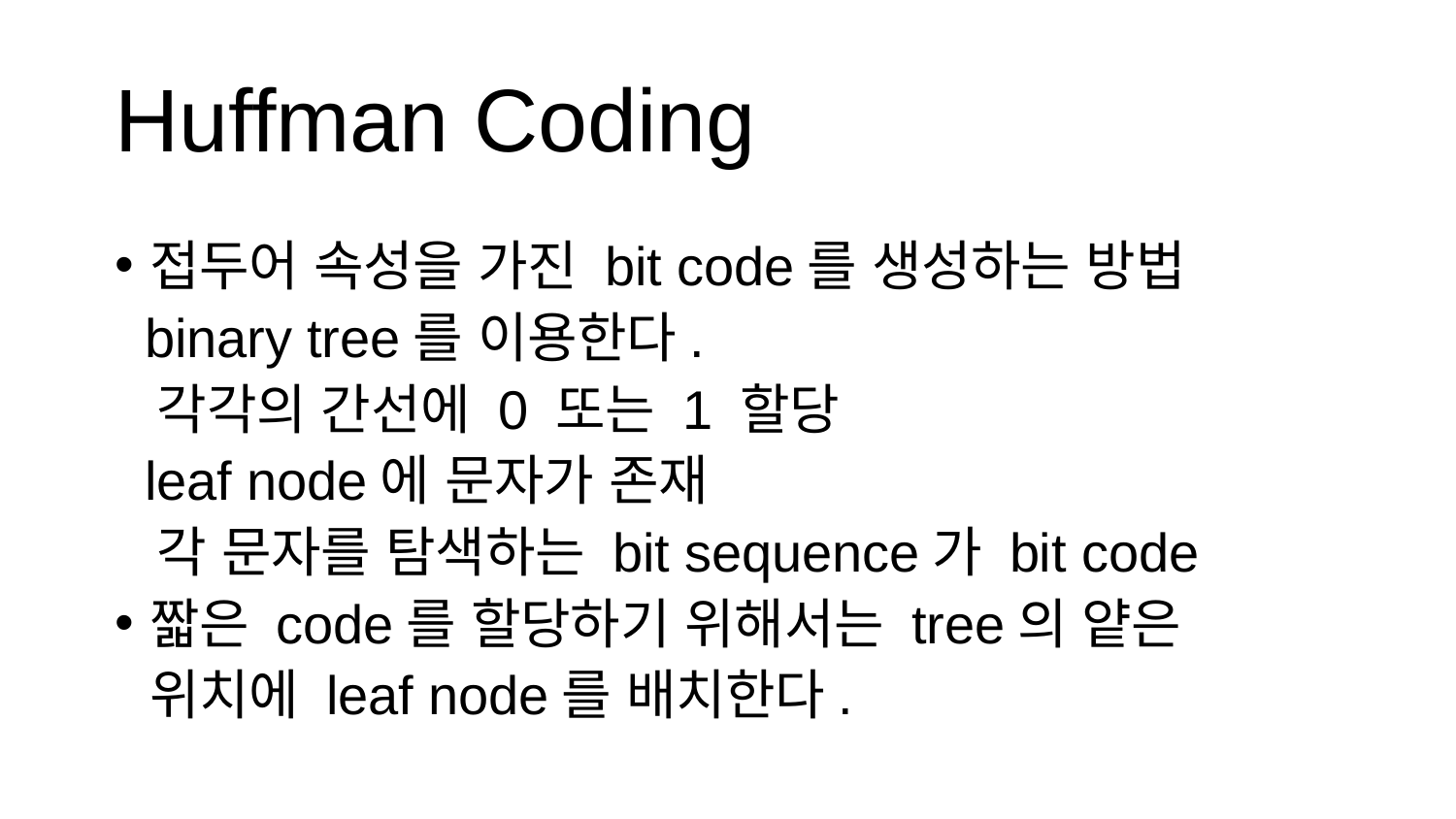

# Huffman Coding
접두어 속성을 가진 bit code를 생성하는 방법
  binary tree를 이용한다.
  각각의 간선에 0 또는 1 할당
  leaf node에 문자가 존재
  각 문자를 탐색하는 bit sequence가 bit code
짧은 code를 할당하기 위해서는 tree의 얕은 위치에 leaf node를 배치한다.